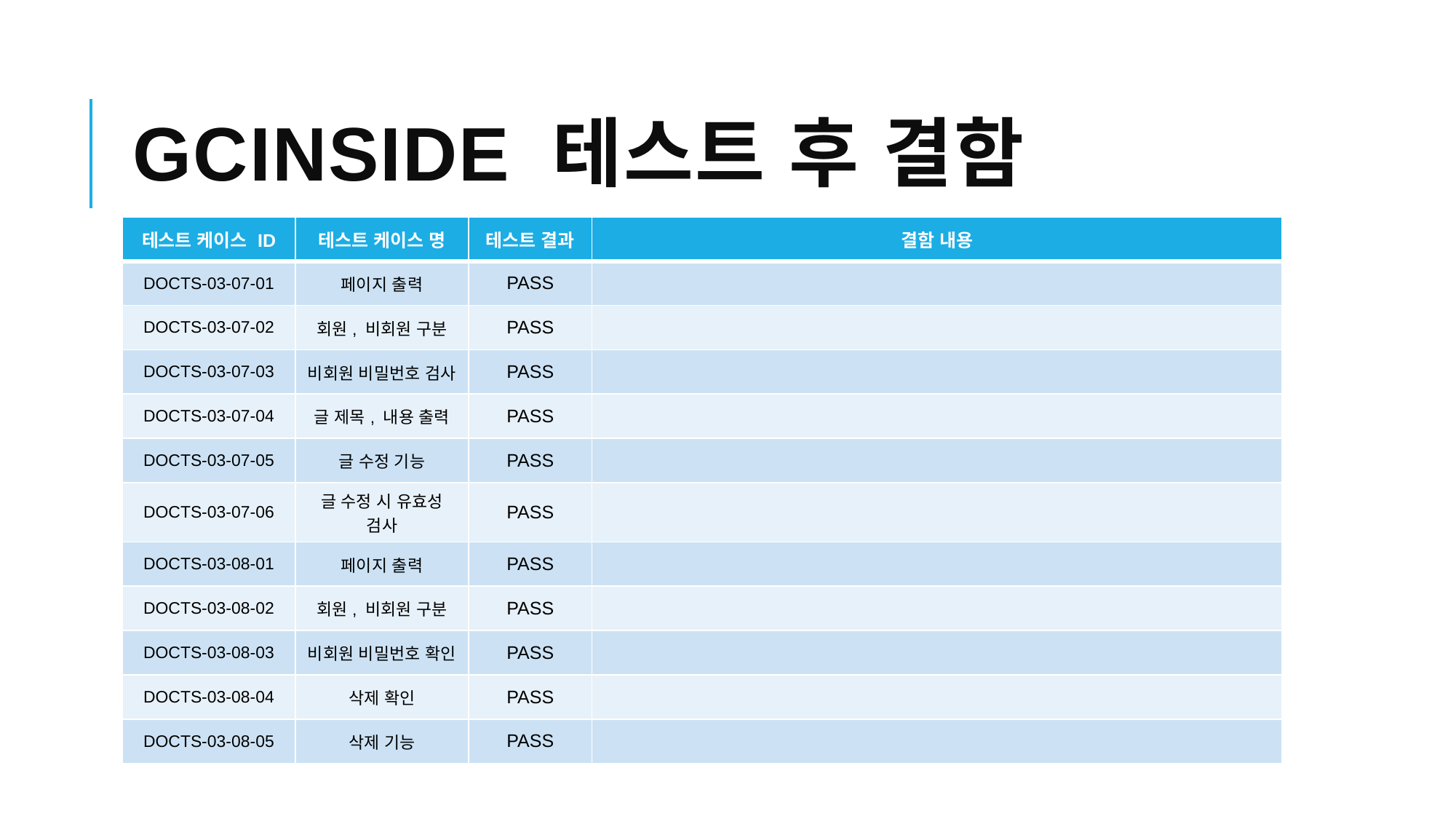

# GCInside 테스트 후 결함
| 테스트 케이스 ID | 테스트 케이스 명 | 테스트 결과 | 결함 내용 |
| --- | --- | --- | --- |
| DOCTS-03-07-01 | 페이지 출력 | PASS |  |
| DOCTS-03-07-02 | 회원, 비회원 구분 | PASS |  |
| DOCTS-03-07-03 | 비회원 비밀번호 검사 | PASS |  |
| DOCTS-03-07-04 | 글 제목, 내용 출력 | PASS |  |
| DOCTS-03-07-05 | 글 수정 기능 | PASS |  |
| DOCTS-03-07-06 | 글 수정 시 유효성 검사 | PASS |  |
| DOCTS-03-08-01 | 페이지 출력 | PASS |  |
| DOCTS-03-08-02 | 회원, 비회원 구분 | PASS |  |
| DOCTS-03-08-03 | 비회원 비밀번호 확인 | PASS |  |
| DOCTS-03-08-04 | 삭제 확인 | PASS |  |
| DOCTS-03-08-05 | 삭제 기능 | PASS |  |